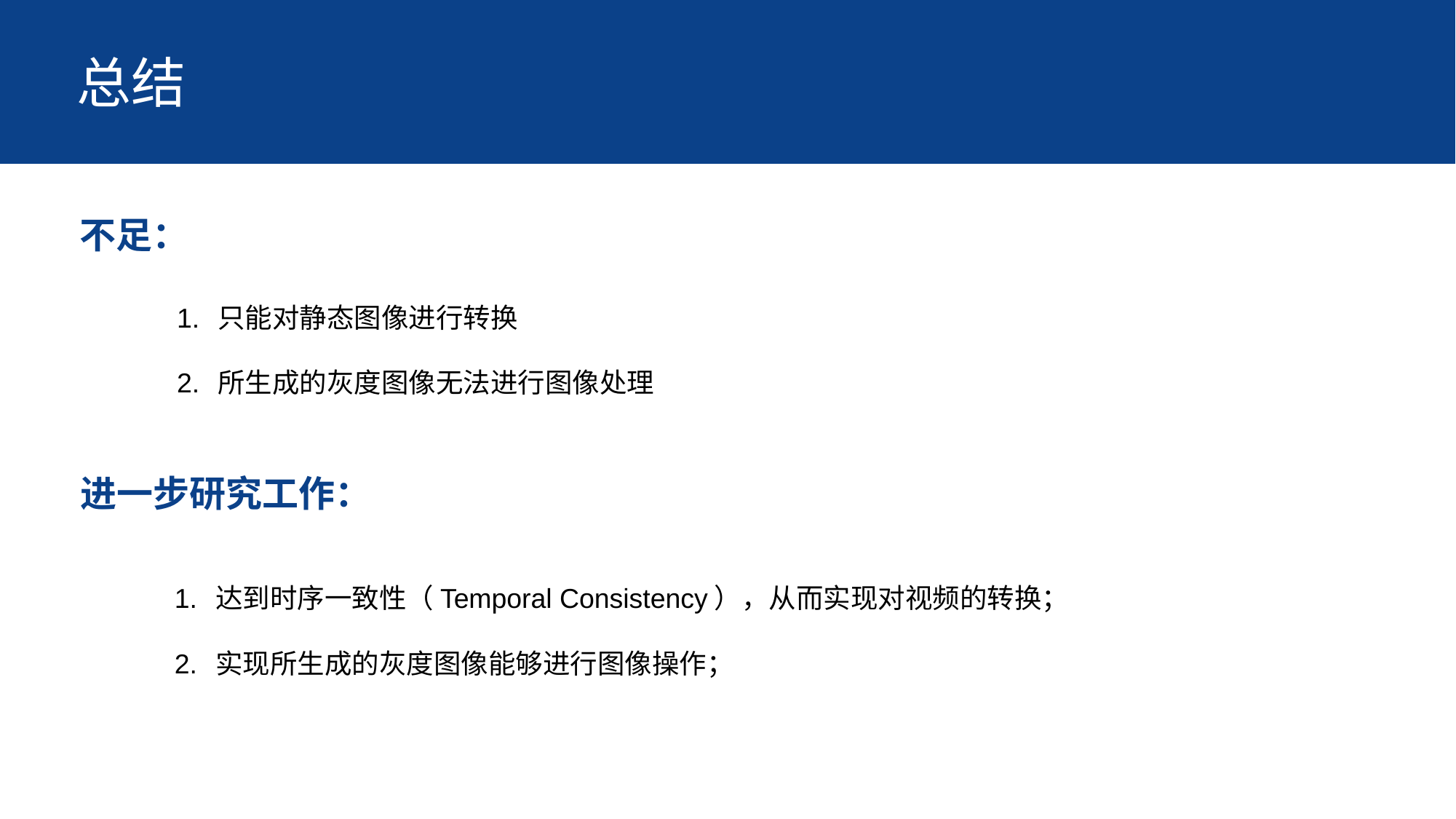

总结
不足：
只能对静态图像进行转换
所生成的灰度图像无法进行图像处理
进一步研究工作：
达到时序一致性（Temporal Consistency），从而实现对视频的转换；
实现所生成的灰度图像能够进行图像操作；